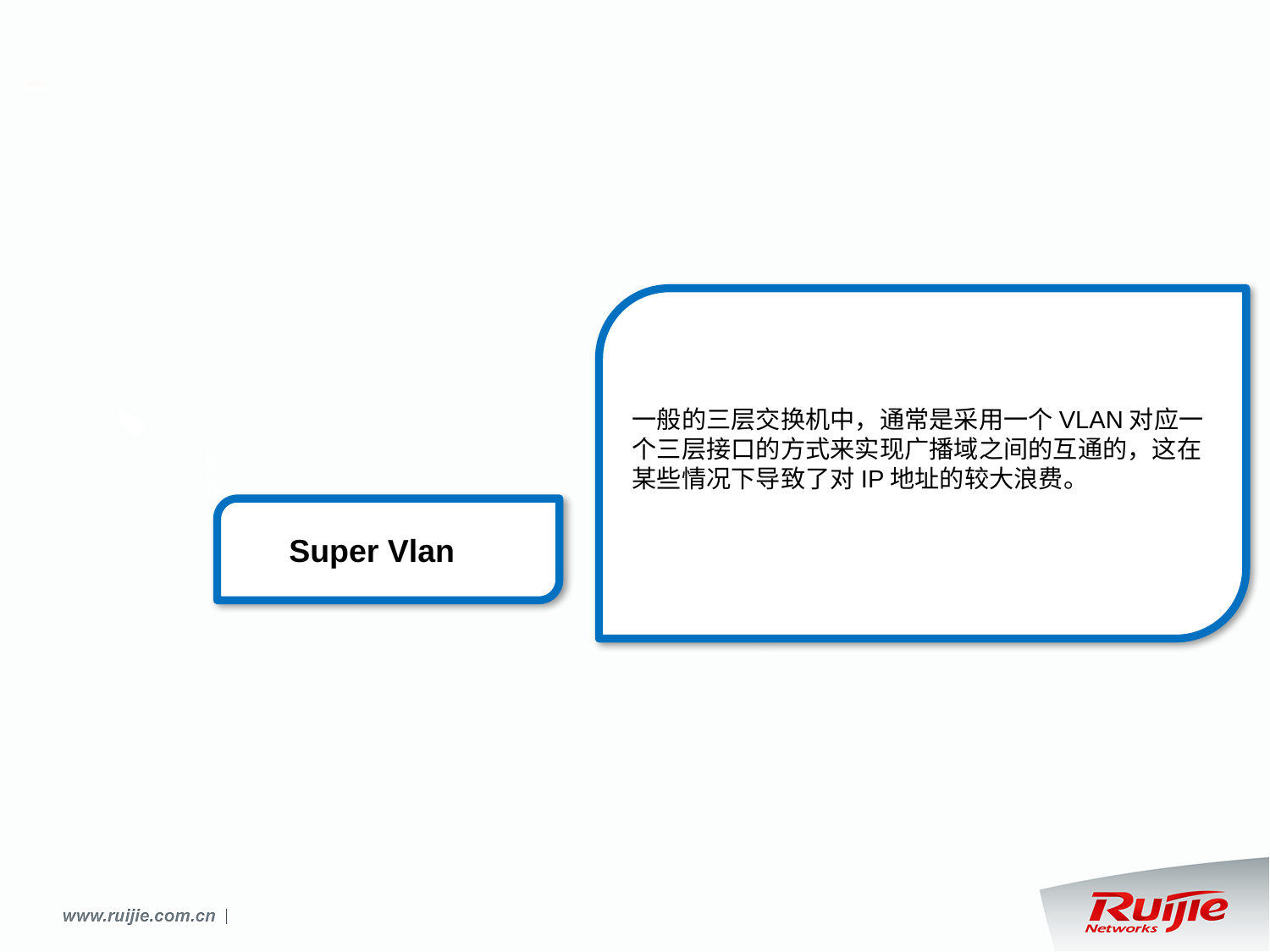

一般的三层交换机中，通常是采用一个VLAN对应一个三层接口的方式来实现广播域之间的互通的，这在某些情况下导致了对IP地址的较大浪费。

      Super Vlan